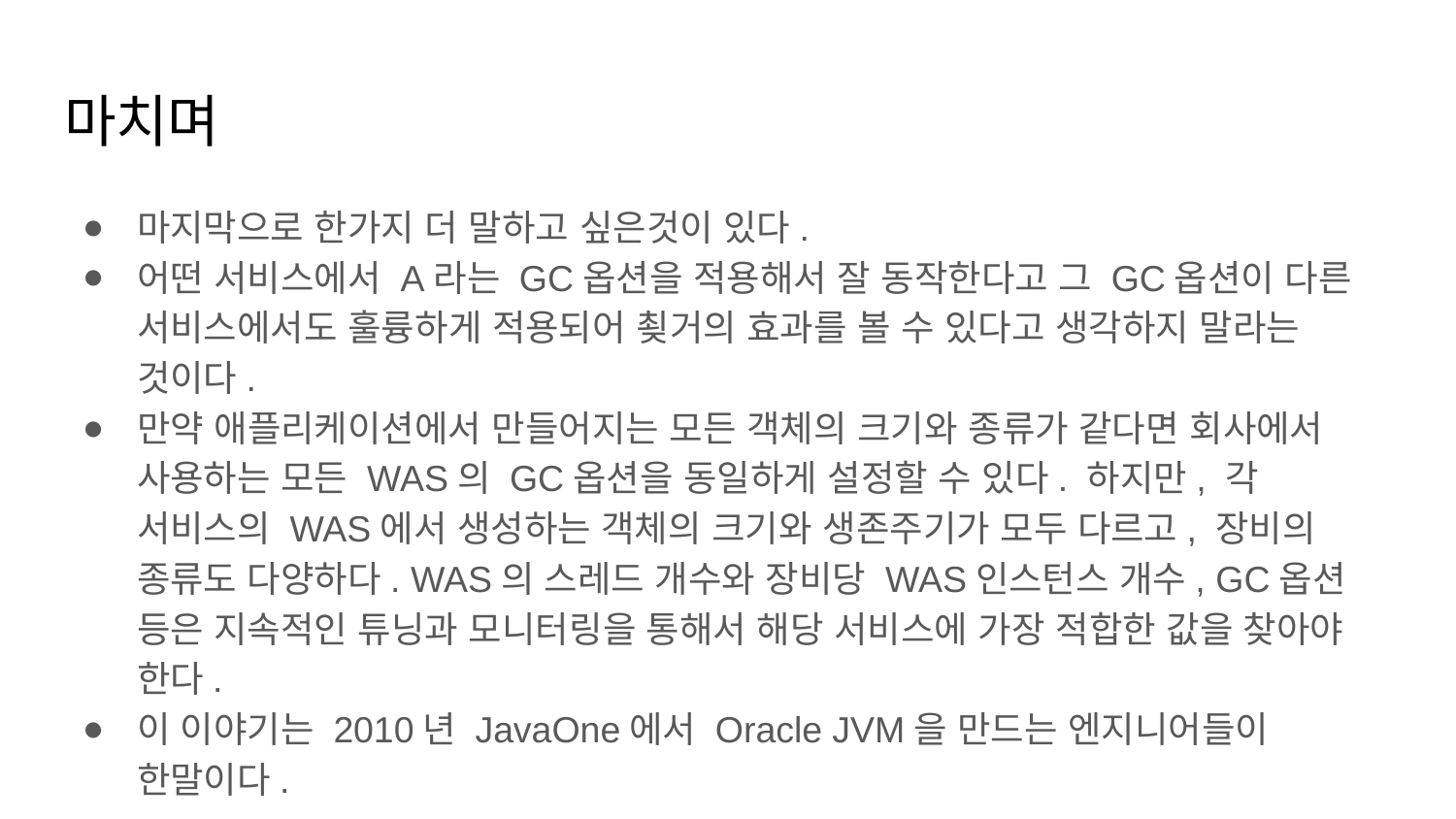

# 마치며
마지막으로 한가지 더 말하고 싶은것이 있다.
어떤 서비스에서 A라는 GC옵션을 적용해서 잘 동작한다고 그 GC옵션이 다른 서비스에서도 훌륭하게 적용되어 쵲거의 효과를 볼 수 있다고 생각하지 말라는 것이다.
만약 애플리케이션에서 만들어지는 모든 객체의 크기와 종류가 같다면 회사에서 사용하는 모든 WAS의 GC옵션을 동일하게 설정할 수 있다. 하지만, 각 서비스의 WAS에서 생성하는 객체의 크기와 생존주기가 모두 다르고, 장비의 종류도 다양하다. WAS의 스레드 개수와 장비당 WAS인스턴스 개수, GC옵션 등은 지속적인 튜닝과 모니터링을 통해서 해당 서비스에 가장 적합한 값을 찾아야 한다.
이 이야기는 2010년 JavaOne에서 Oracle JVM을 만드는 엔지니어들이 한말이다.